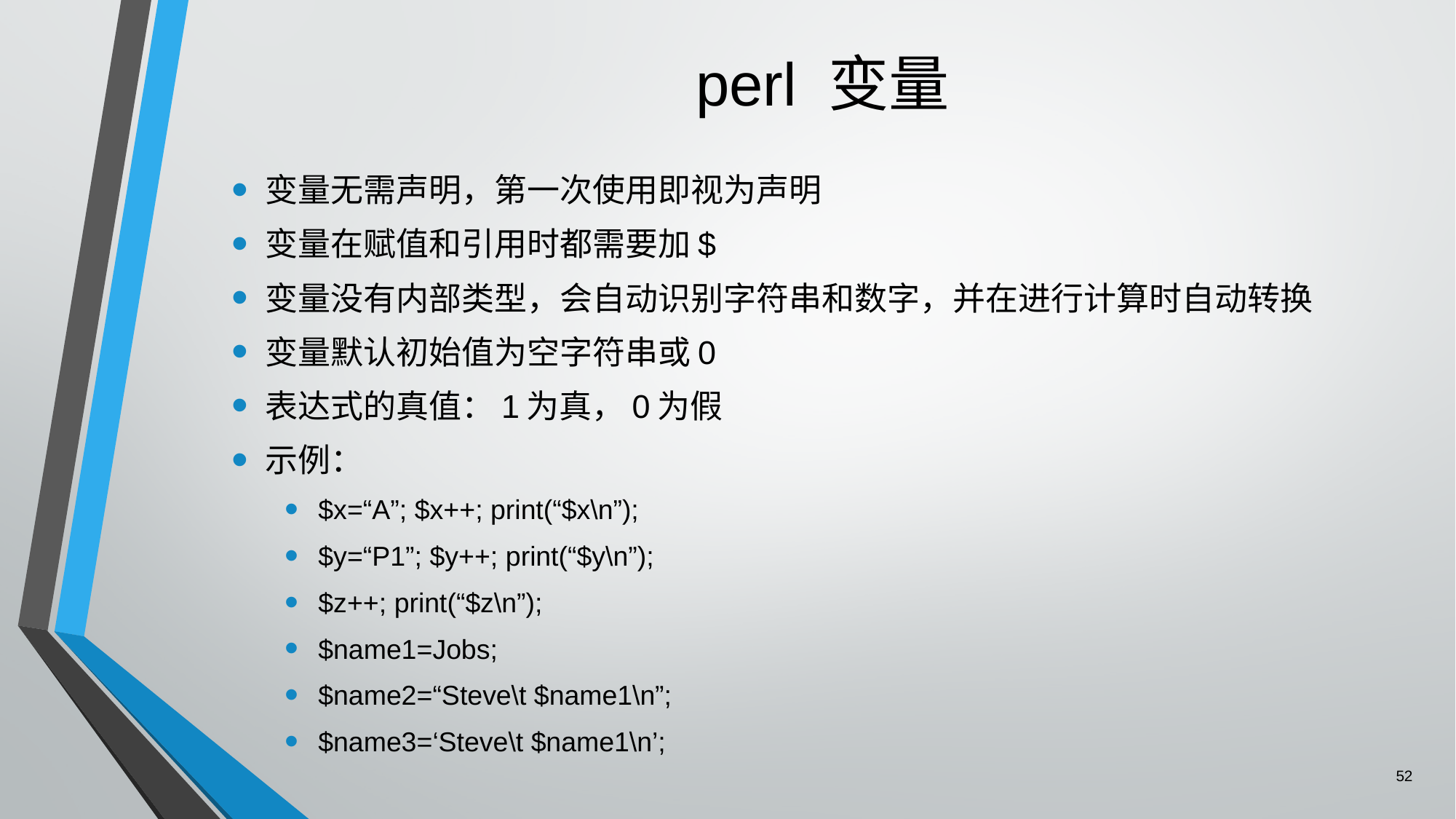

# perl 变量
变量无需声明，第一次使用即视为声明
变量在赋值和引用时都需要加$
变量没有内部类型，会自动识别字符串和数字，并在进行计算时自动转换
变量默认初始值为空字符串或0
表达式的真值：1为真，0为假
示例：
$x=“A”; $x++; print(“$x\n”);
$y=“P1”; $y++; print(“$y\n”);
$z++; print(“$z\n”);
$name1=Jobs;
$name2=“Steve\t $name1\n”;
$name3=‘Steve\t $name1\n’;
52